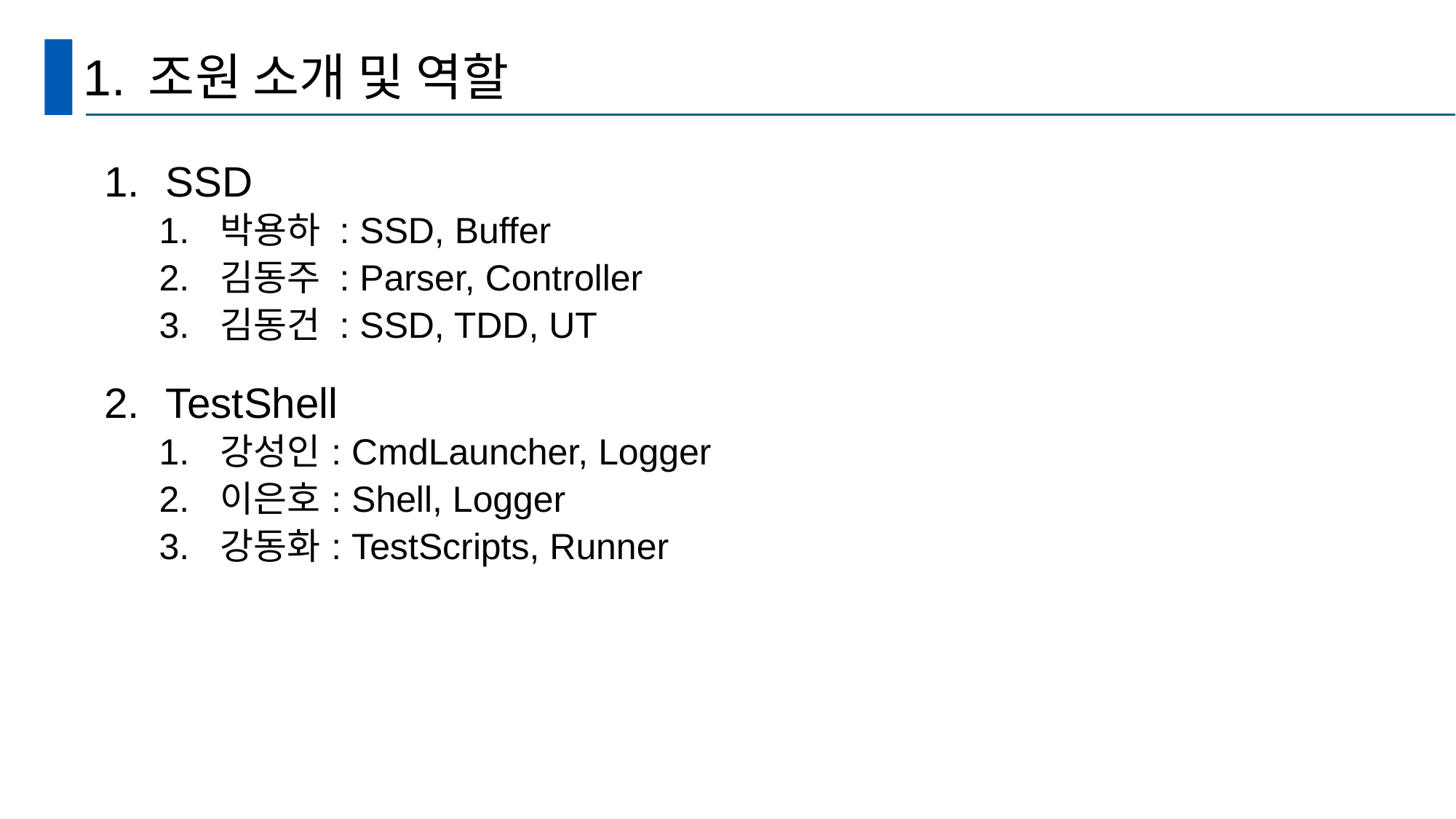

# 1. 조원 소개 및 역할
SSD
박용하 : SSD, Buffer
김동주 : Parser, Controller
김동건 : SSD, TDD, UT
TestShell
강성인: CmdLauncher, Logger
이은호: Shell, Logger
강동화: TestScripts, Runner